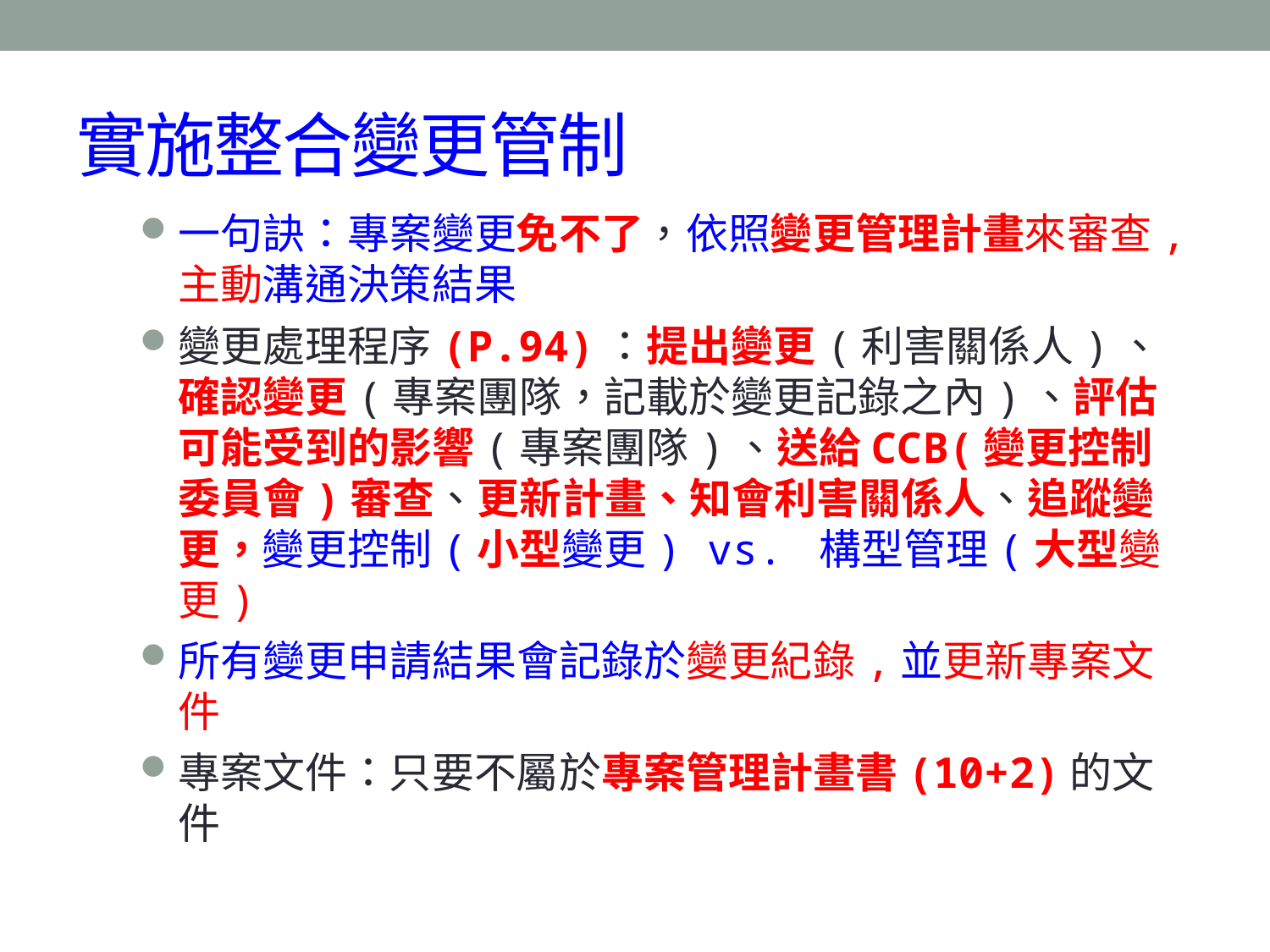

# 實施整合變更管制
一句訣：專案變更免不了，依照變更管理計畫來審查,主動溝通決策結果
變更處理程序(P.94)：提出變更(利害關係人)、確認變更(專案團隊，記載於變更記錄之內)、評估可能受到的影響(專案團隊)、送給CCB(變更控制委員會)審查、更新計畫、知會利害關係人、追蹤變更，變更控制(小型變更) vs. 構型管理(大型變更)
所有變更申請結果會記錄於變更紀錄,並更新專案文件
專案文件：只要不屬於專案管理計畫書(10+2)的文件